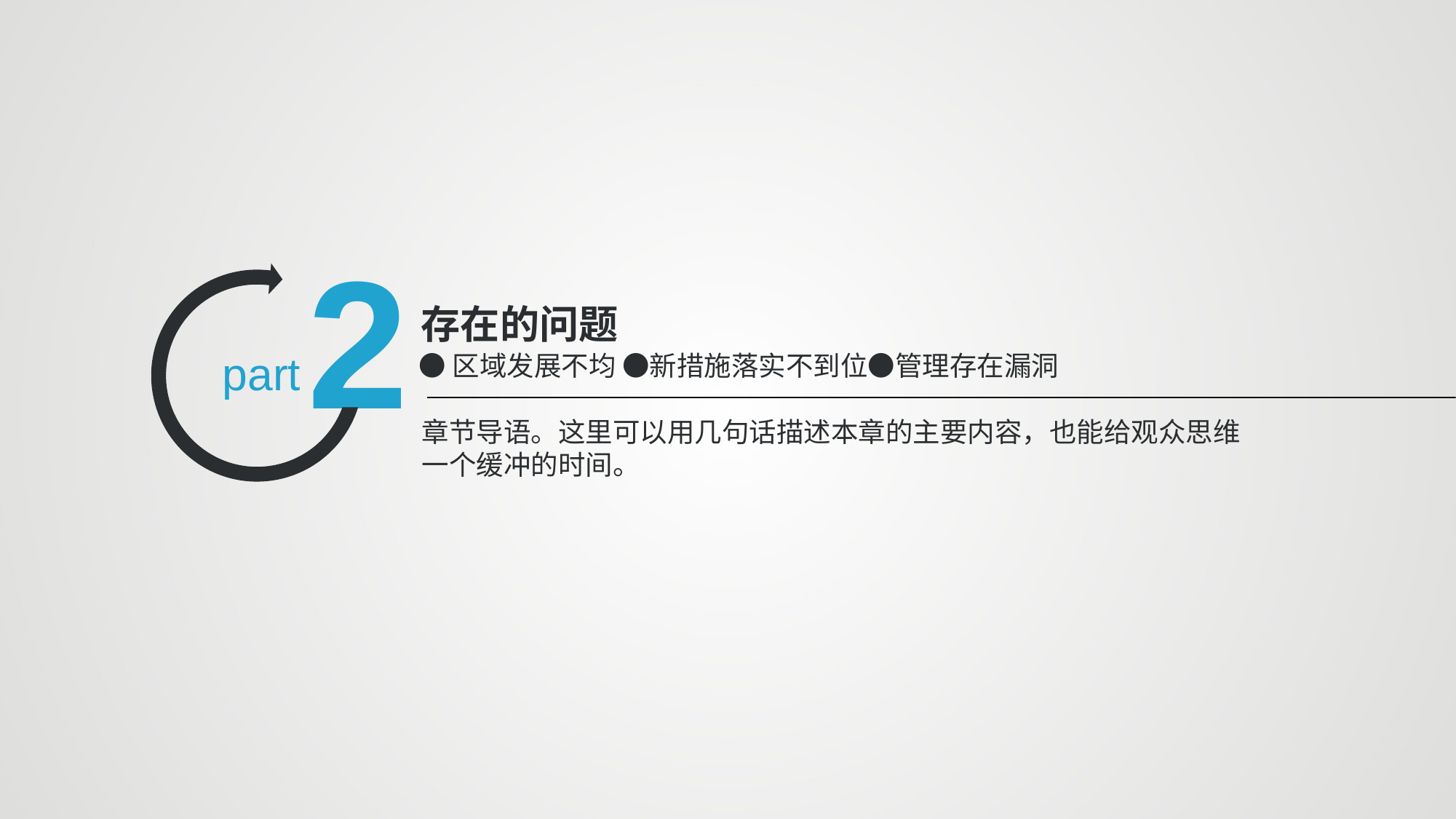

2

存在的问题
●区域发展不均 ●新措施落实不到位●管理存在漏洞
章节导语。这里可以用几句话描述本章的主要内容，也能给观众思维一个缓冲的时间。
part